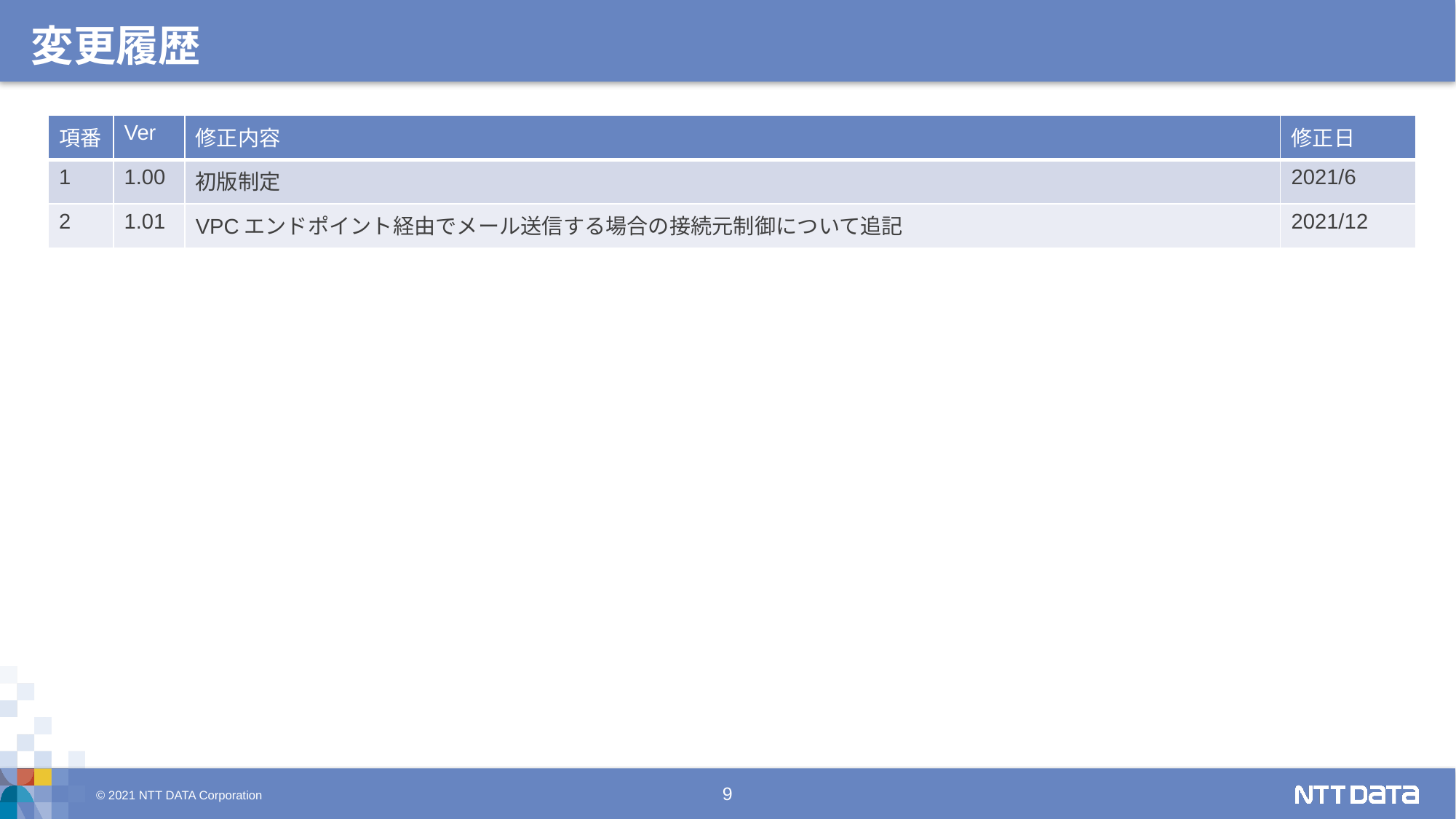

変更履歴
| 項番 | Ver | 修正内容 | 修正日 |
| --- | --- | --- | --- |
| 1 | 1.00 | 初版制定 | 2021/6 |
| 2 | 1.01 | VPCエンドポイント経由でメール送信する場合の接続元制御について追記 | 2021/12 |